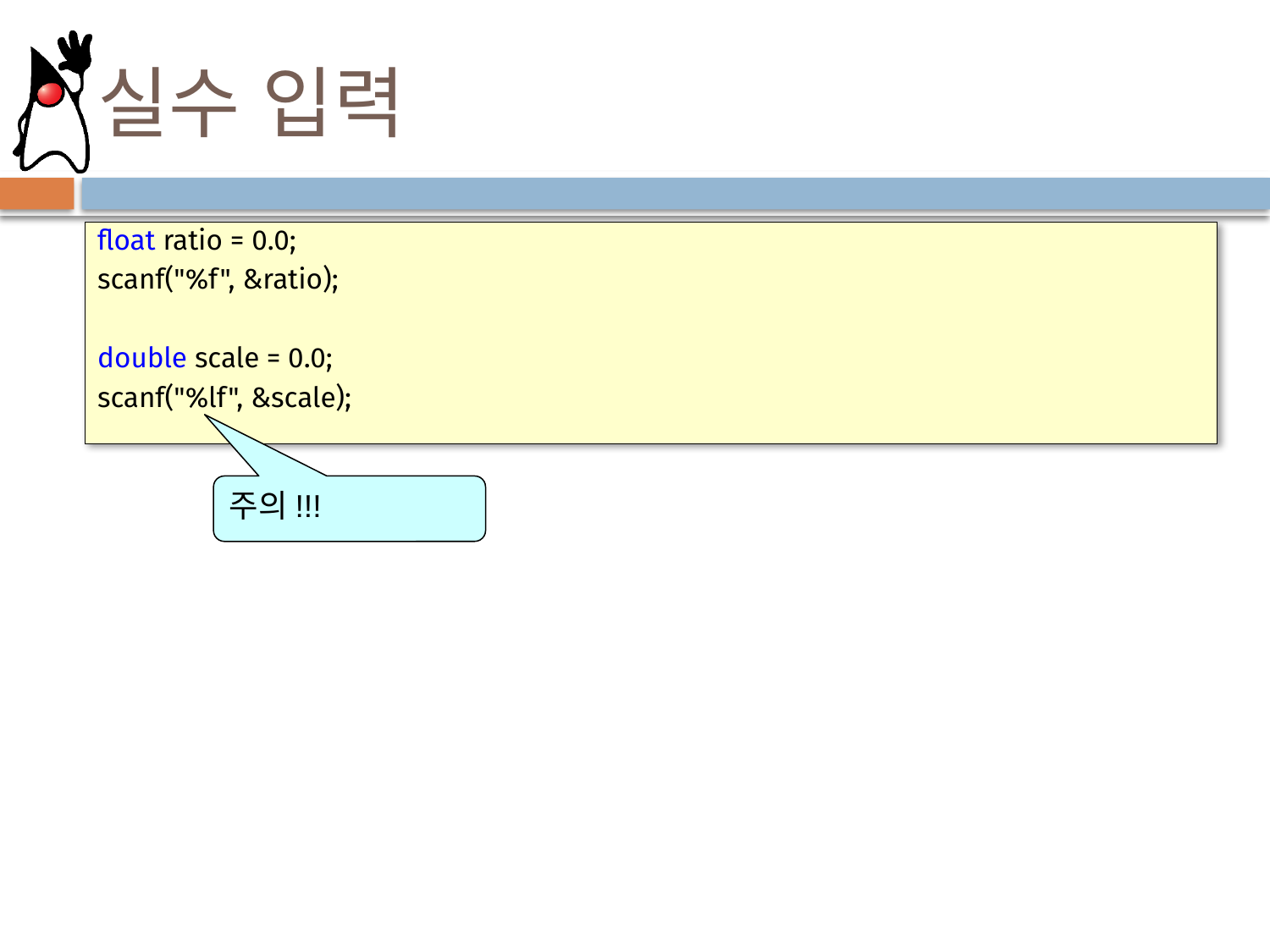

# 실수 입력
float ratio = 0.0;
scanf("%f", &ratio);

double scale = 0.0;
scanf("%lf", &scale);
주의!!!